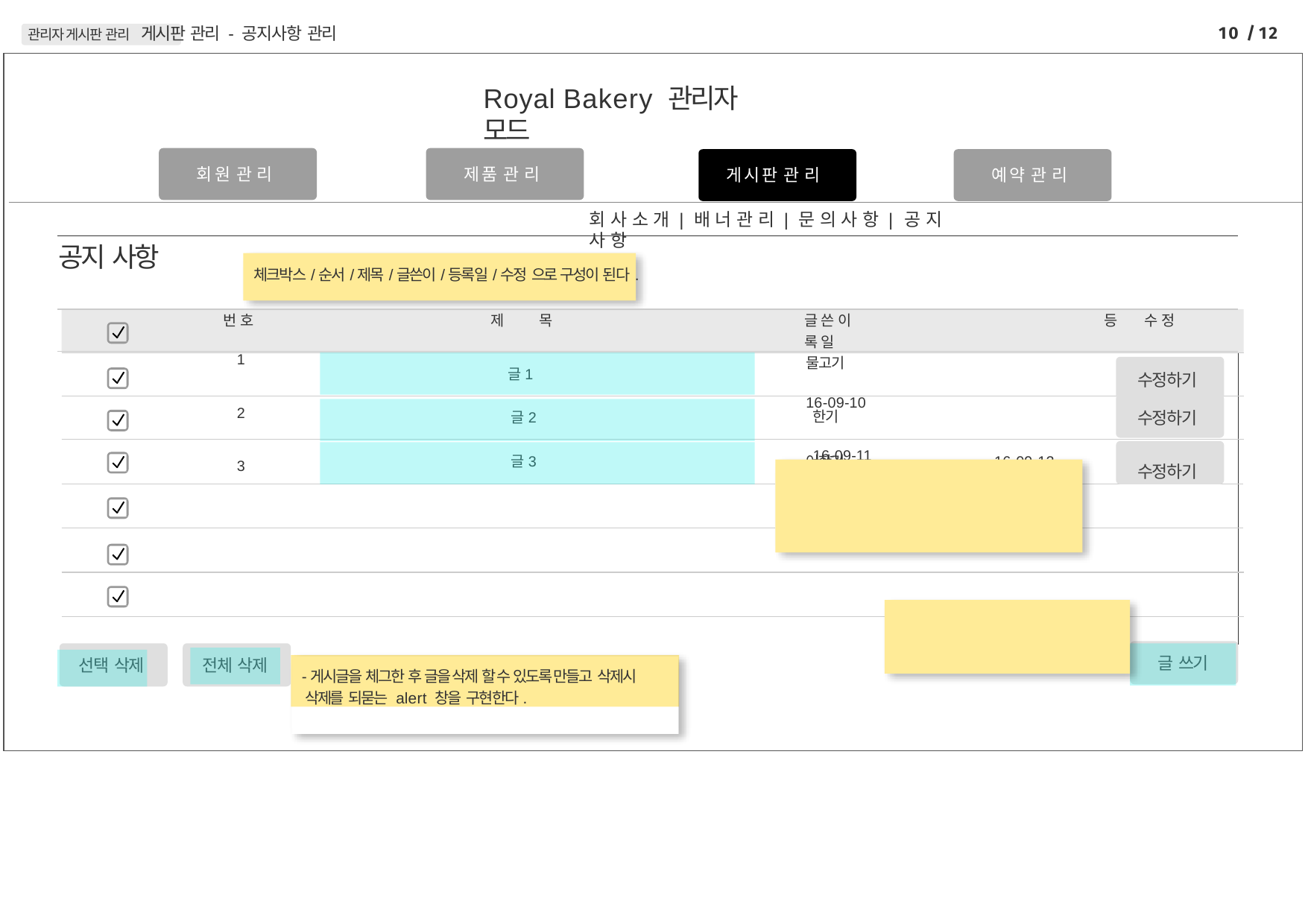

10 / 12
관리자 게시판 관리    게시판 관리 - 공지사항 관리

Royal Bakery 관리자 모드

회 원  관 리
제 품  관 리
게 시 판  관 리
예 약  관 리

회 사 소 개 | 배 너 관 리 | 문 의 사 항 | 공 지 사 항
| 공지 사항 | 체크박스/순서/제목/글쓴이/등록일/수정 으로 구성이 된다. |  |  |  |
| --- | --- | --- | --- | --- |
| 번 호 | 제 | 목 | 글 쓴 이 등 록 일 | 수 정 |
| 1 |  |  | 물고기 16-09-10 | 수정하기 |
| 2 |  |  | 한기 16-09-11 | 수정하기 |
| 3 |  |  |  | 수정하기 |
|  |  |  | 게시글을 클릭하거나 수정하기 버튼을 |  |
|  |  |  | 클릭하게 되면 공지사항을 확인 할 수 있으며 |  |
|  |  |  | 수정을 할 수 있도록 구현한다. |  |
|  |  |  | 글 쓰기 버튼을 클릭하면 |  |
|  |  |  | 글을 쓸수 있는 곳이 나오게 된다. |  |

글1

글2

글3

어한기	16-09-12

글 쓰기
전체 삭제

선택 삭제

-게시글을 체그한 후 글을 삭제 할 수 있도록 만들고 삭제시  삭제를 되묻는 alert 창을 구현한다.